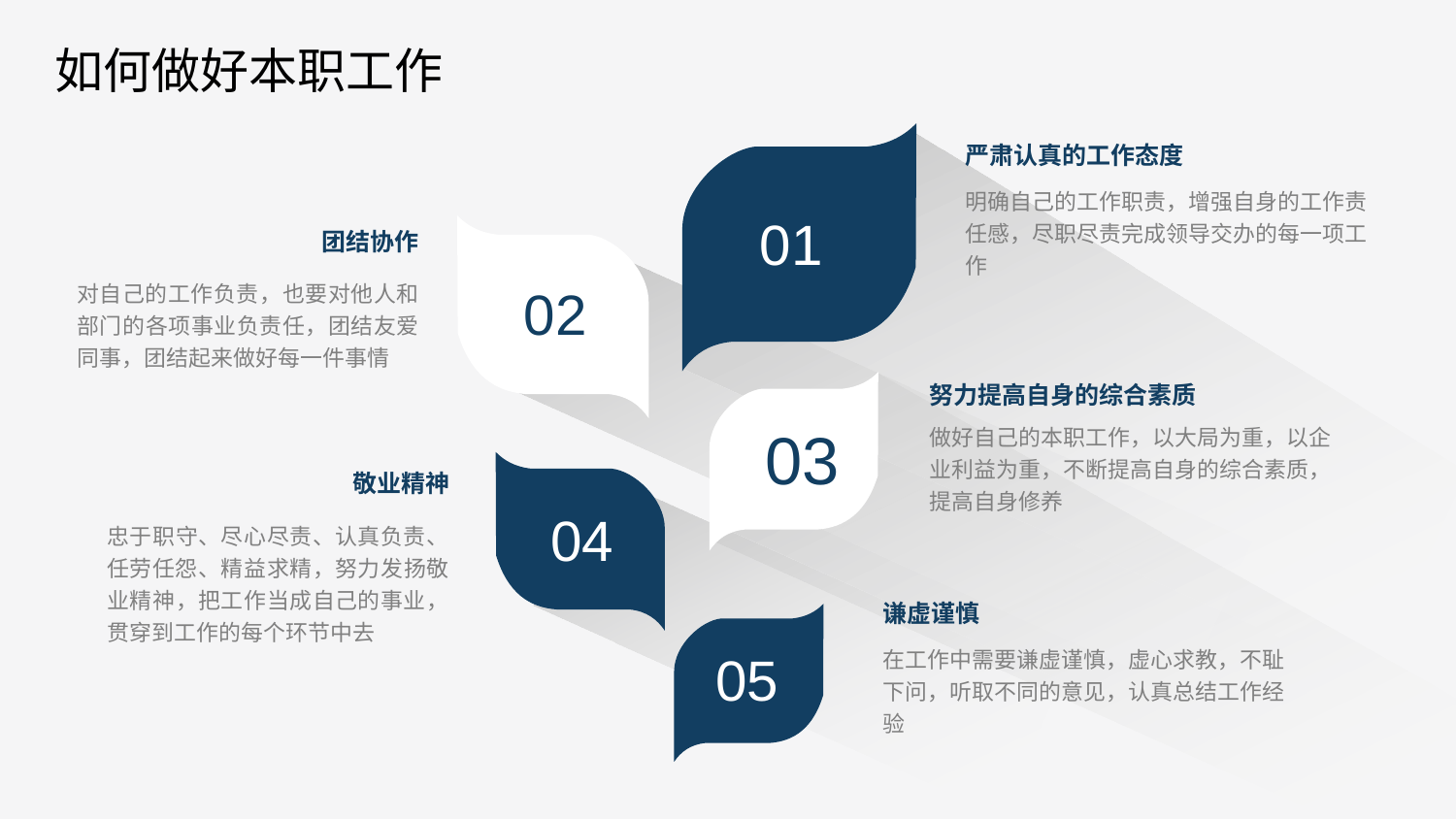

如何做好本职工作

严肃认真的工作态度
明确自己的工作职责，增强自身的工作责任感，尽职尽责完成领导交办的每一项工作
01

团结协作

对自己的工作负责，也要对他人和部门的各项事业负责任，团结友爱同事，团结起来做好每一件事情
02

努力提高自身的综合素质

03
做好自己的本职工作，以大局为重，以企业利益为重，不断提高自身的综合素质，提高自身修养

敬业精神

04
忠于职守、尽心尽责、认真负责、任劳任怨、精益求精，努力发扬敬业精神，把工作当成自己的事业，贯穿到工作的每个环节中去

谦虚谨慎

在工作中需要谦虚谨慎，虚心求教，不耻下问，听取不同的意见，认真总结工作经验
05